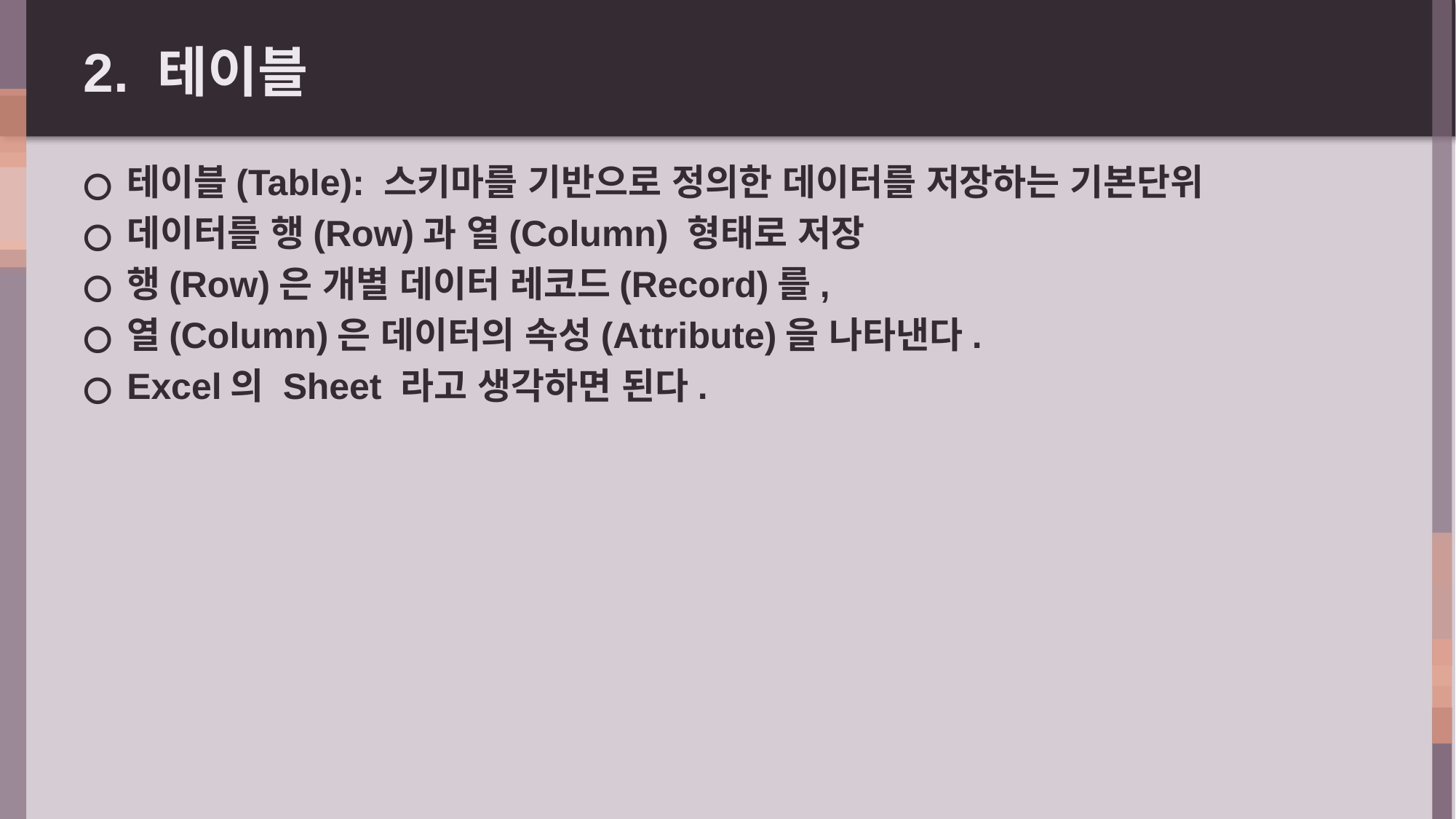

# 2. 테이블
테이블(Table): 스키마를 기반으로 정의한 데이터를 저장하는 기본단위
데이터를 행(Row)과 열(Column) 형태로 저장
행(Row)은 개별 데이터 레코드(Record)를,
열(Column)은 데이터의 속성(Attribute)을 나타낸다.
Excel의 Sheet 라고 생각하면 된다.